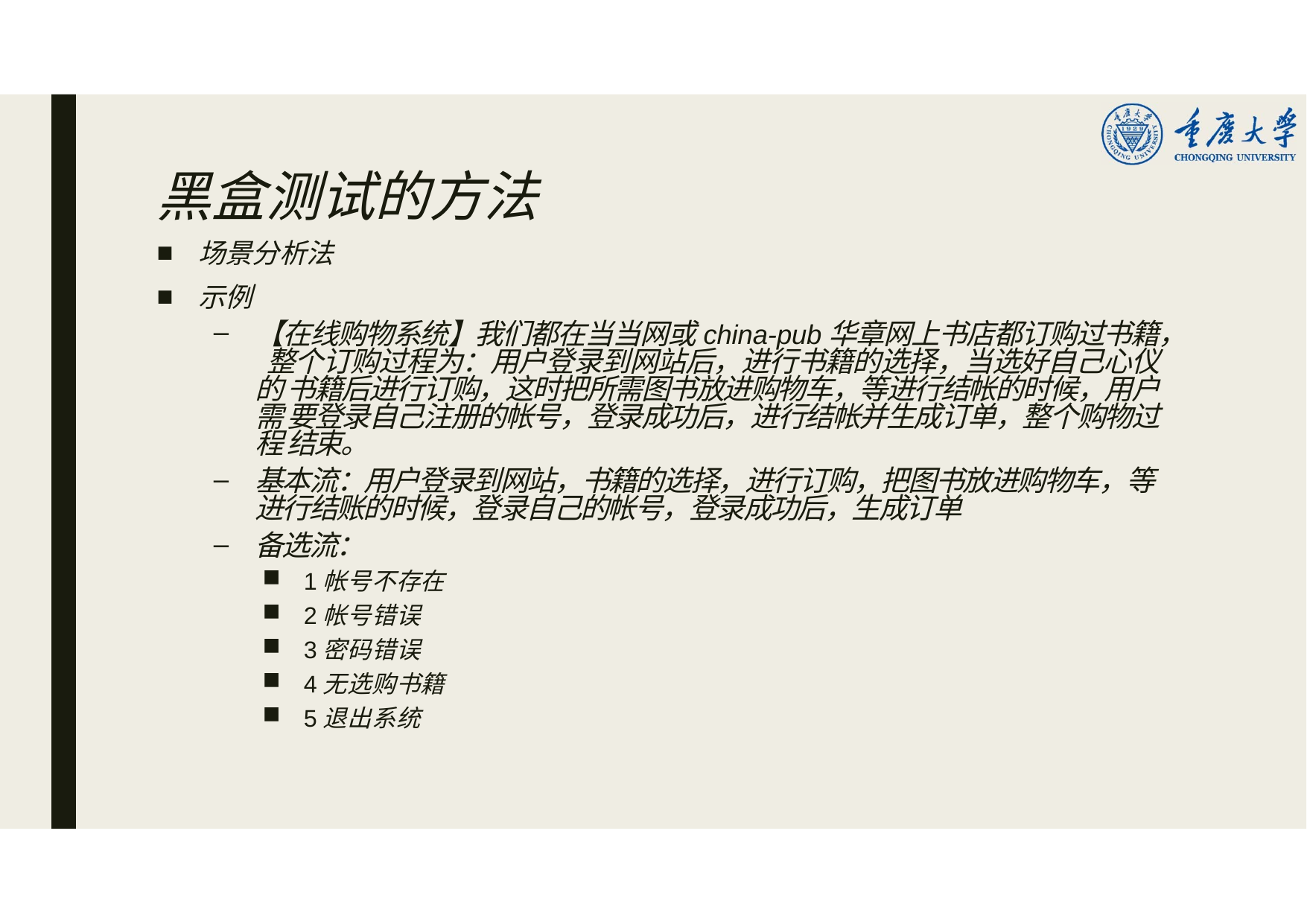

# 黑盒测试的方法
场景分析法
示例
【在线购物系统】我们都在当当网或china-pub华章网上书店都订购过书籍，  整个订购过程为：用户登录到网站后，进行书籍的选择，当选好自己心仪的 书籍后进行订购，这时把所需图书放进购物车，等进行结帐的时候，用户需 要登录自己注册的帐号，登录成功后，进行结帐并生成订单，整个购物过程 结束。
基本流：用户登录到网站，书籍的选择，进行订购，把图书放进购物车，等 进行结账的时候，登录自己的帐号，登录成功后，生成订单
备选流：
1帐号不存在
2帐号错误
3密码错误
4无选购书籍
5退出系统